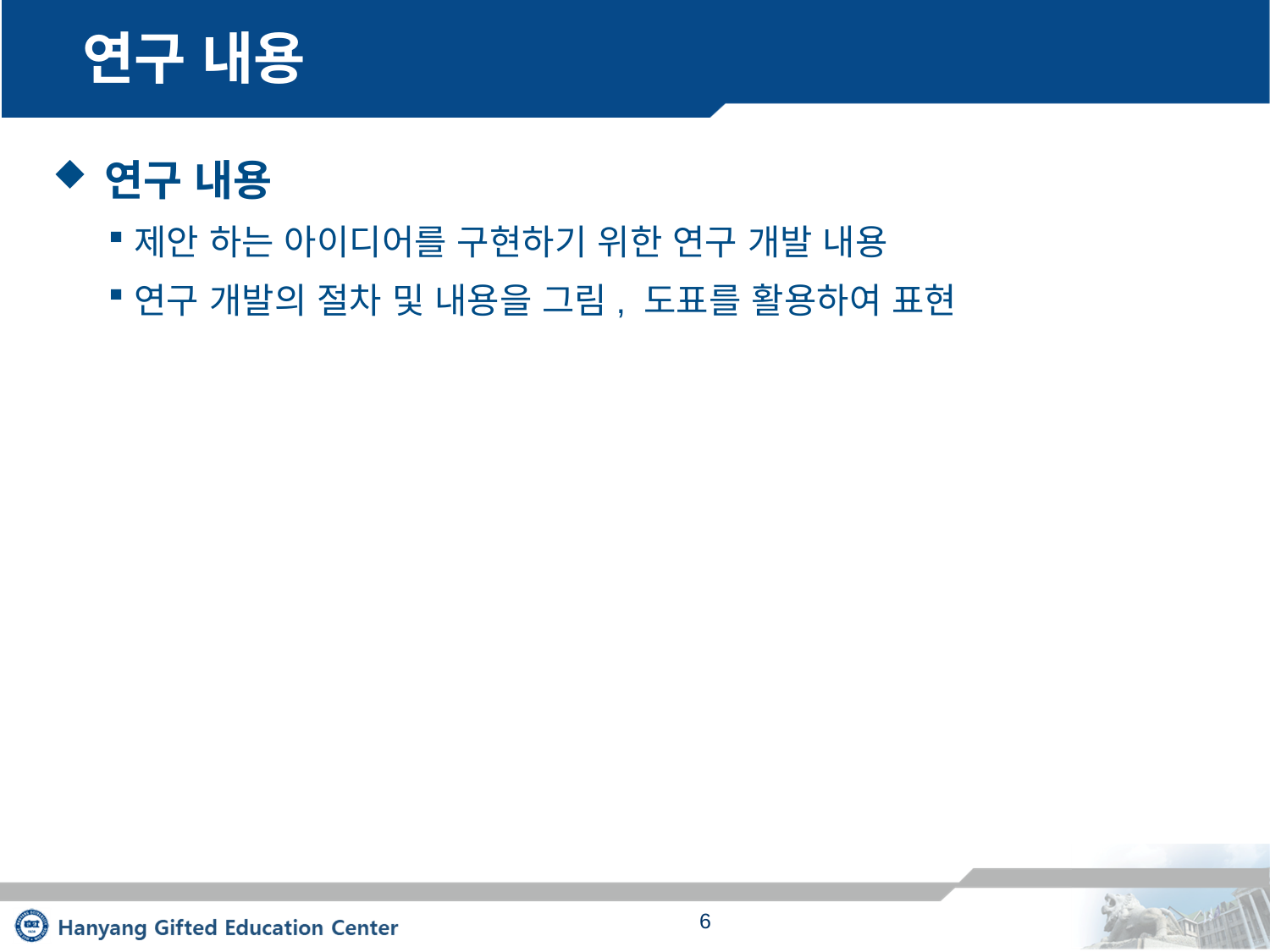

# 연구 내용
 연구 내용
제안 하는 아이디어를 구현하기 위한 연구 개발 내용
연구 개발의 절차 및 내용을 그림, 도표를 활용하여 표현